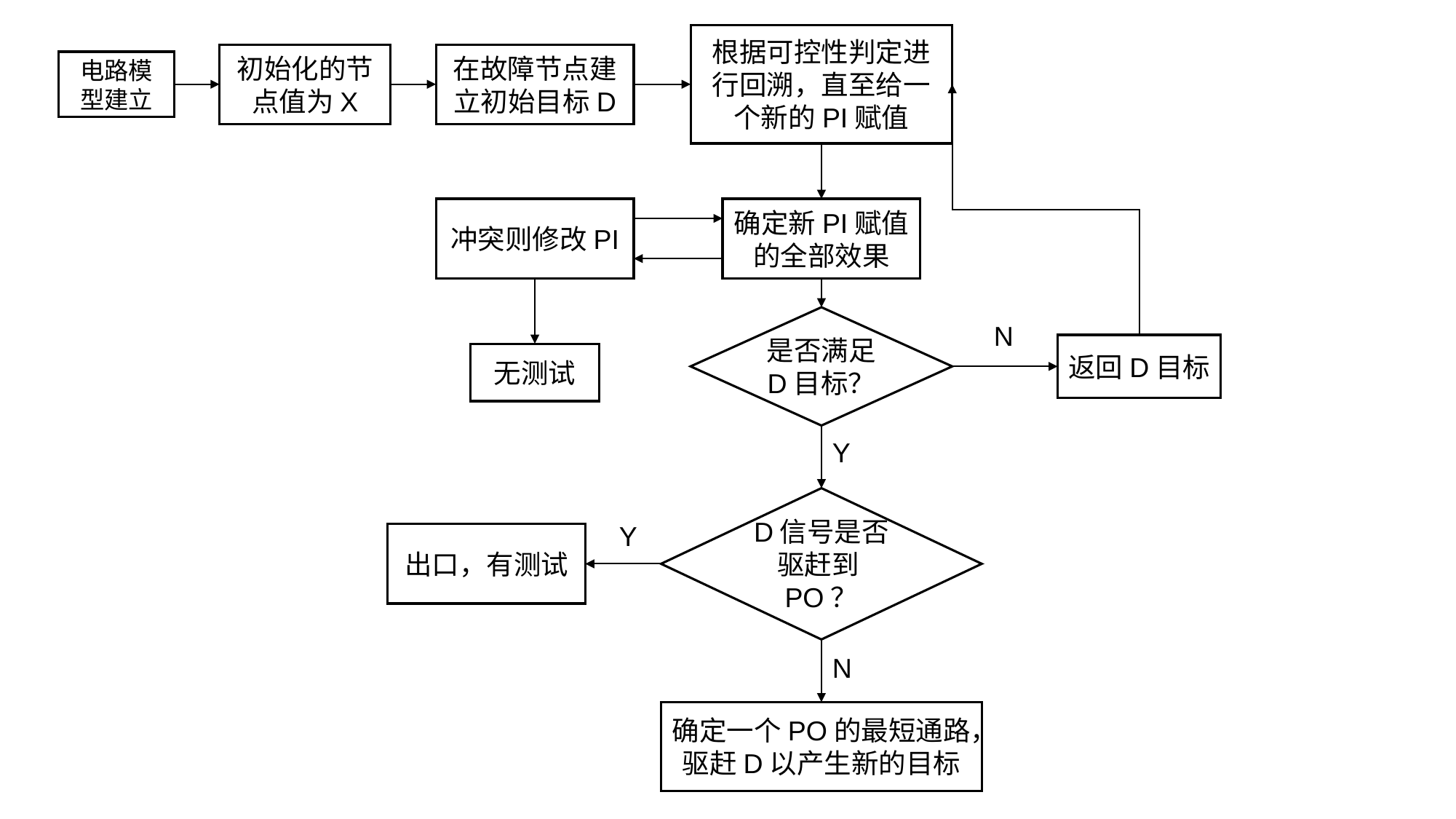

根据可控性判定进行回溯，直至给一个新的PI赋值
在故障节点建立初始目标D
初始化的节点值为X
电路模型建立
冲突则修改PI
确定新PI赋值的全部效果
是否满足D目标？
返回D目标
无测试
D信号是否驱赶到PO？
出口，有测试
确定一个PO的最短通路，驱赶D以产生新的目标
N
Y
Y
N